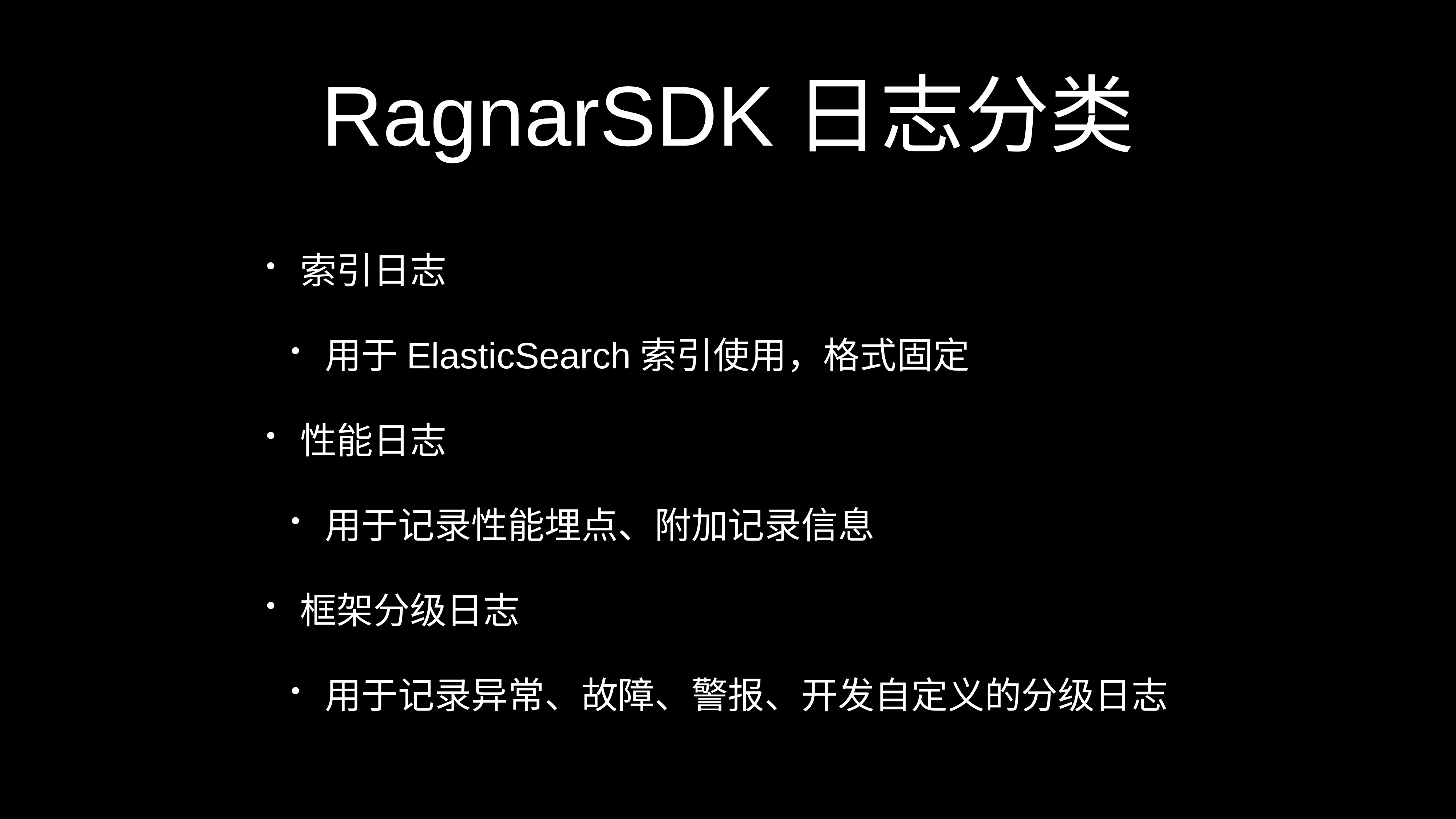

# RagnarSDK日志分类
索引日志
用于ElasticSearch索引使用，格式固定
性能日志
用于记录性能埋点、附加记录信息
框架分级日志
用于记录异常、故障、警报、开发自定义的分级日志